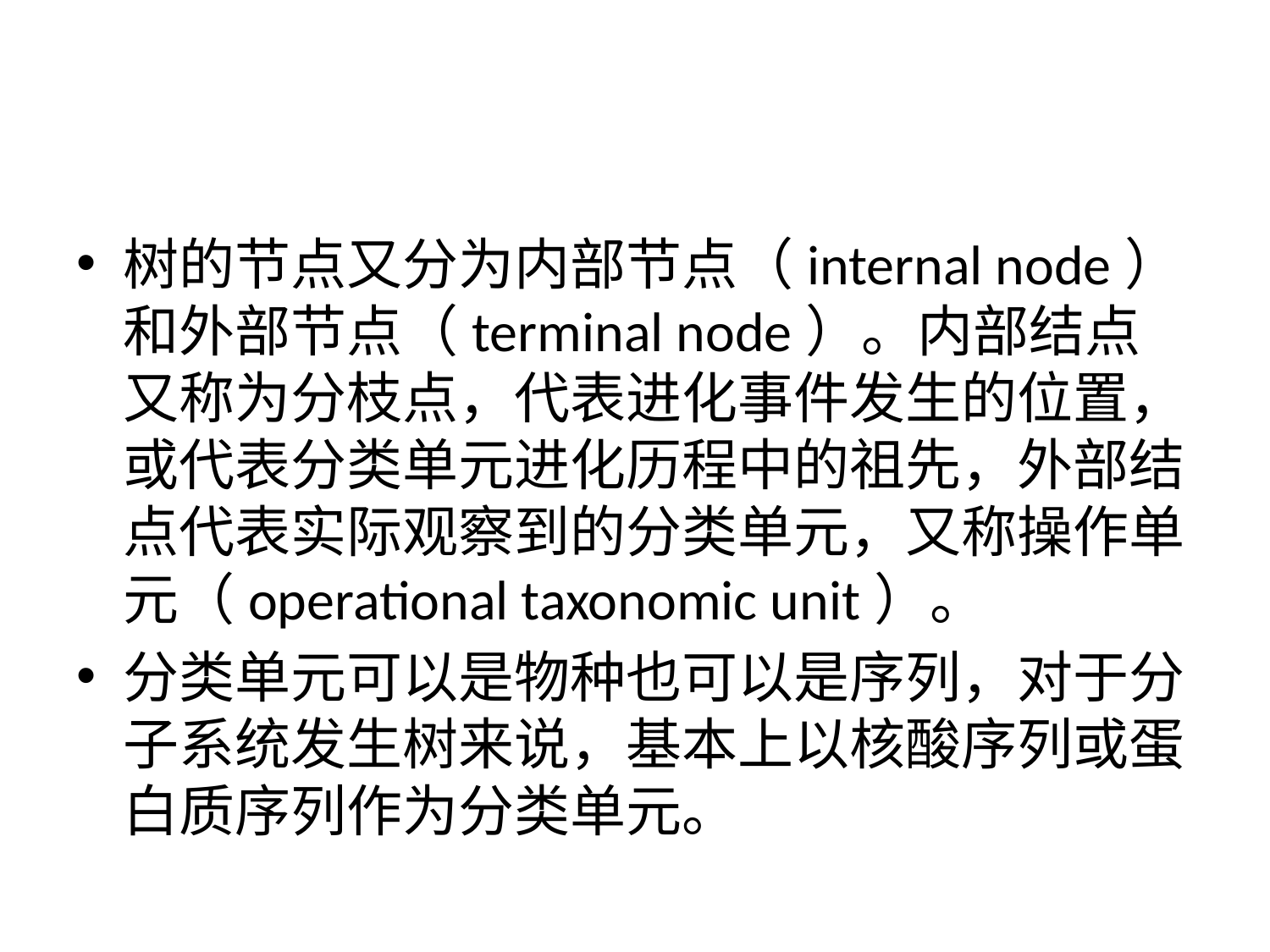

树的节点又分为内部节点（internal node）和外部节点（terminal node）。内部结点又称为分枝点，代表进化事件发生的位置，或代表分类单元进化历程中的祖先，外部结点代表实际观察到的分类单元，又称操作单元（operational taxonomic unit）。
分类单元可以是物种也可以是序列，对于分子系统发生树来说，基本上以核酸序列或蛋白质序列作为分类单元。